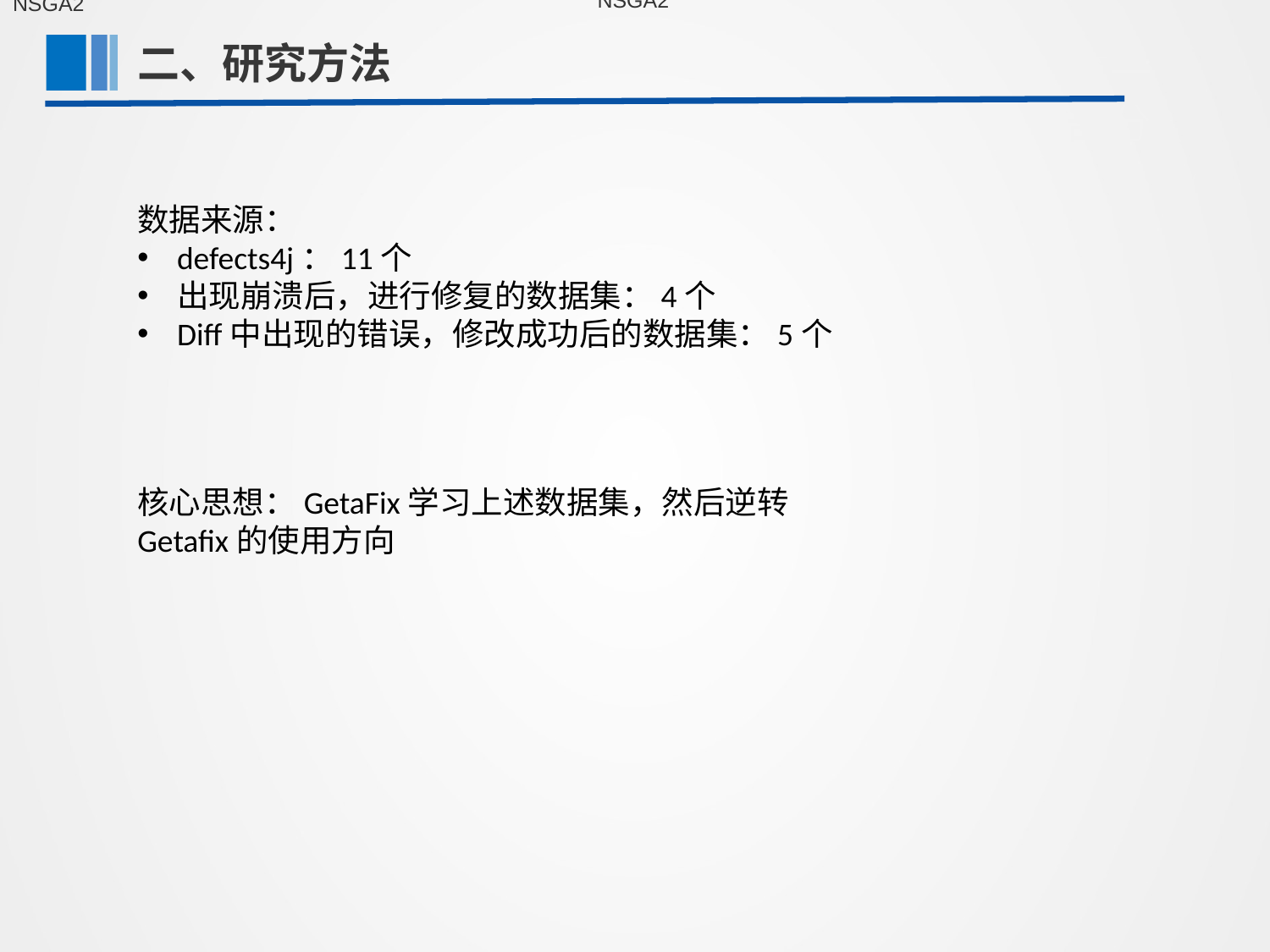

NSGA2
NSGA2
二、研究方法

第一部分
数据来源：
defects4j：11个
出现崩溃后，进行修复的数据集：4个
Diff中出现的错误，修改成功后的数据集：5个
核心思想：GetaFix学习上述数据集，然后逆转Getafix的使用方向